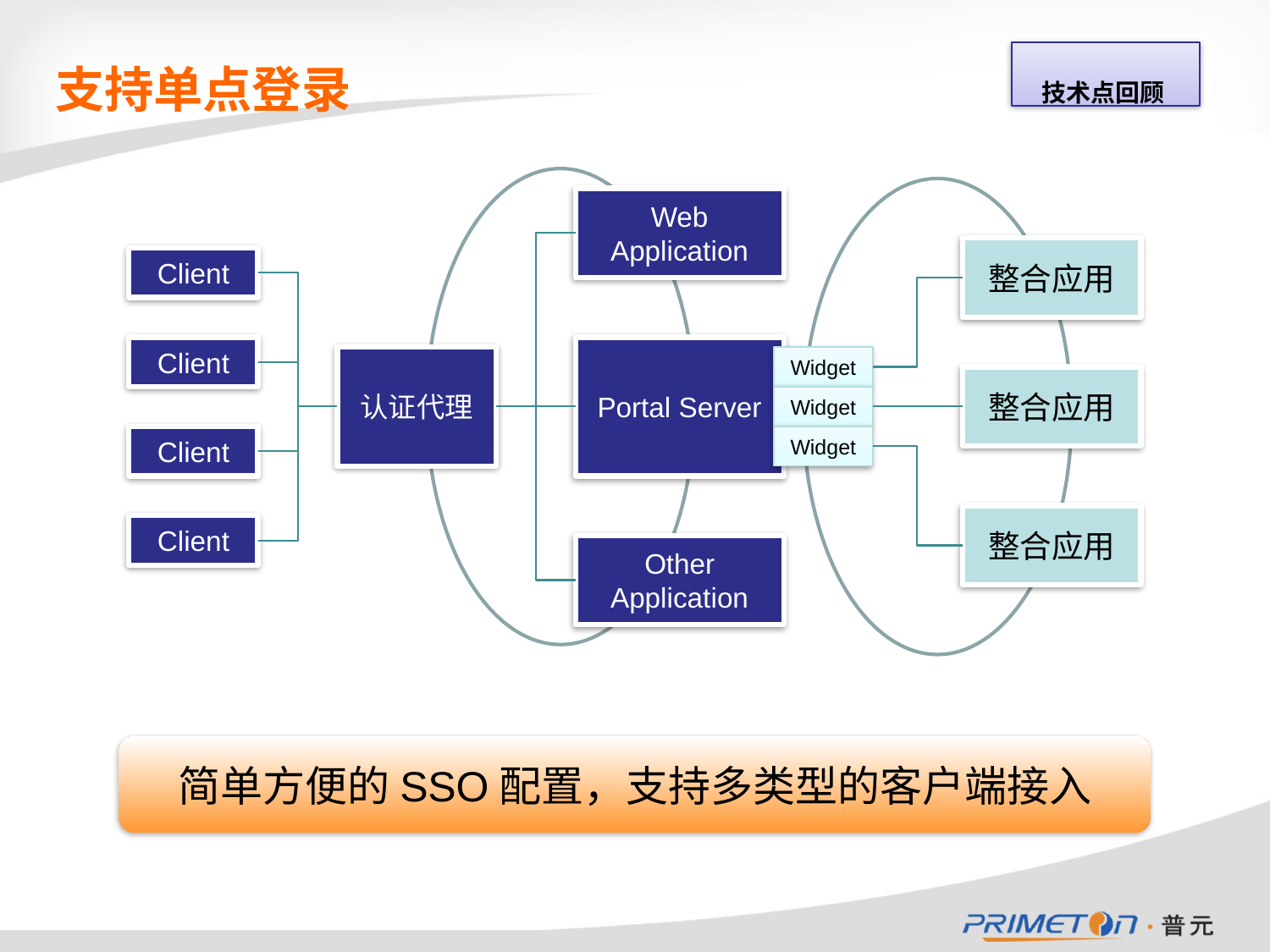

技术点回顾
# 支持单点登录

Web Application
整合应用
Client
Client
Portal Server
认证代理
Widget
整合应用
Widget
Client
Widget
整合应用
Client
Other Application
简单方便的SSO配置，支持多类型的客户端接入